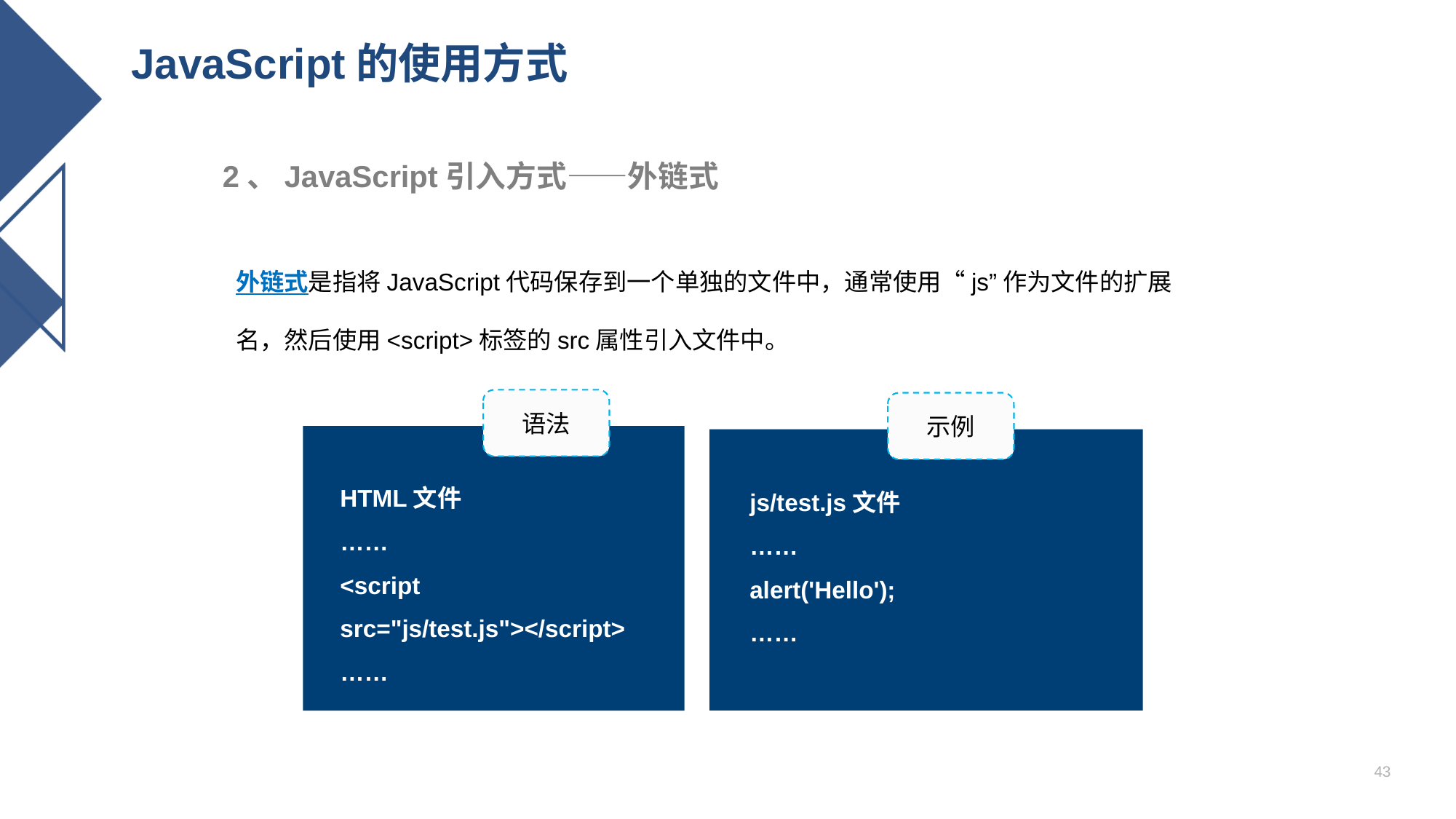

# JavaScript的使用方式
2、JavaScript引入方式——外链式
外链式是指将JavaScript代码保存到一个单独的文件中，通常使用“js”作为文件的扩展名，然后使用<script>标签的src属性引入文件中。
语法
示例

HTML文件
……
<script src="js/test.js"></script>
……

js/test.js文件
……
alert('Hello');
……
43